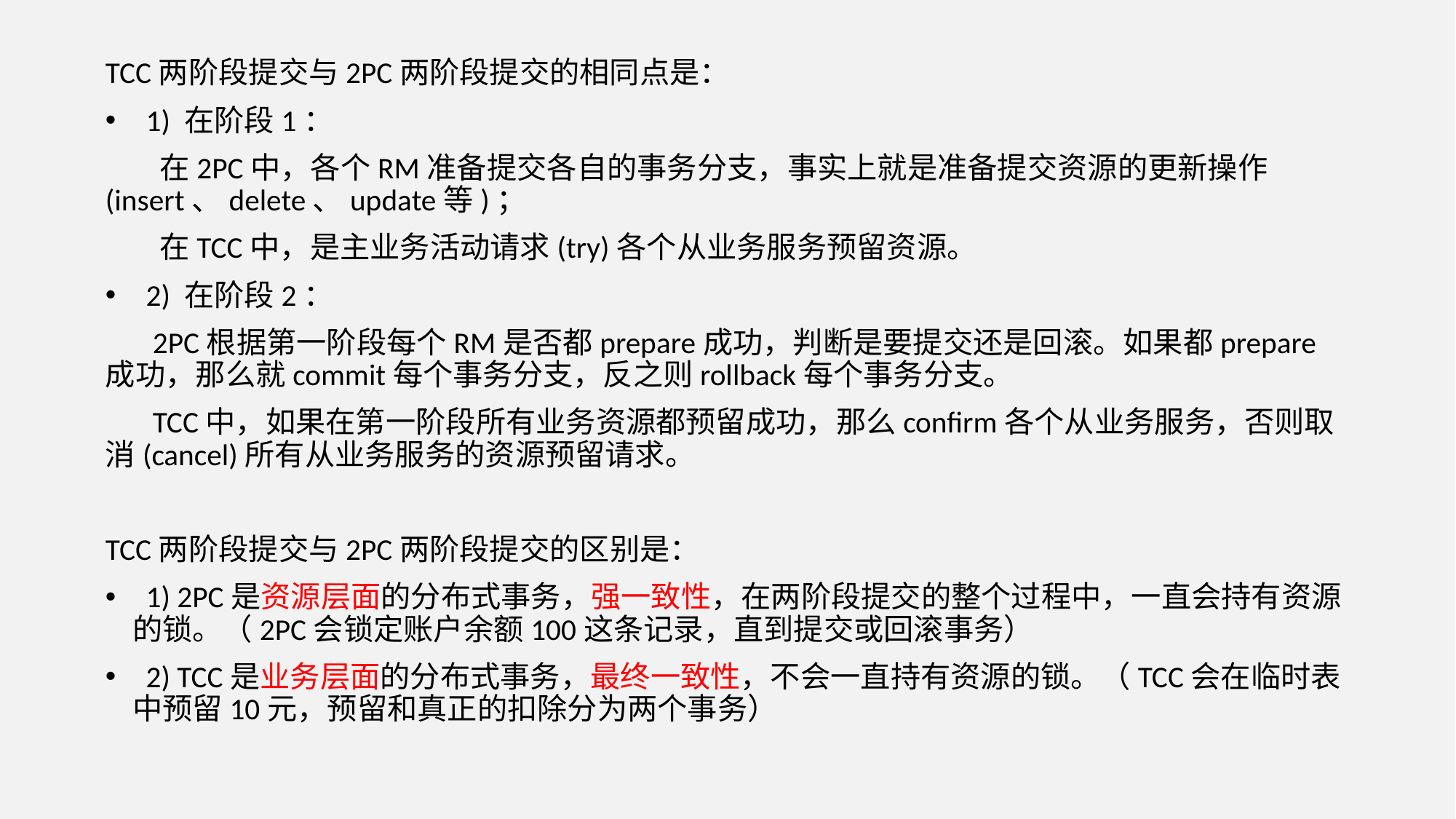

TCC两阶段提交与2PC两阶段提交的相同点是：
  1) 在阶段1：
       在2PC中，各个RM准备提交各自的事务分支，事实上就是准备提交资源的更新操作(insert、delete、update等)；
       在TCC中，是主业务活动请求(try)各个从业务服务预留资源。
  2) 在阶段2：
       2PC根据第一阶段每个RM是否都prepare成功，判断是要提交还是回滚。如果都prepare成功，那么就commit每个事务分支，反之则rollback每个事务分支。
       TCC中，如果在第一阶段所有业务资源都预留成功，那么confirm各个从业务服务，否则取消(cancel)所有从业务服务的资源预留请求。

TCC两阶段提交与2PC两阶段提交的区别是：
  1) 2PC是资源层面的分布式事务，强一致性，在两阶段提交的整个过程中，一直会持有资源的锁。（2PC会锁定账户余额100这条记录，直到提交或回滚事务）
  2) TCC是业务层面的分布式事务，最终一致性，不会一直持有资源的锁。（TCC会在临时表中预留10元，预留和真正的扣除分为两个事务）